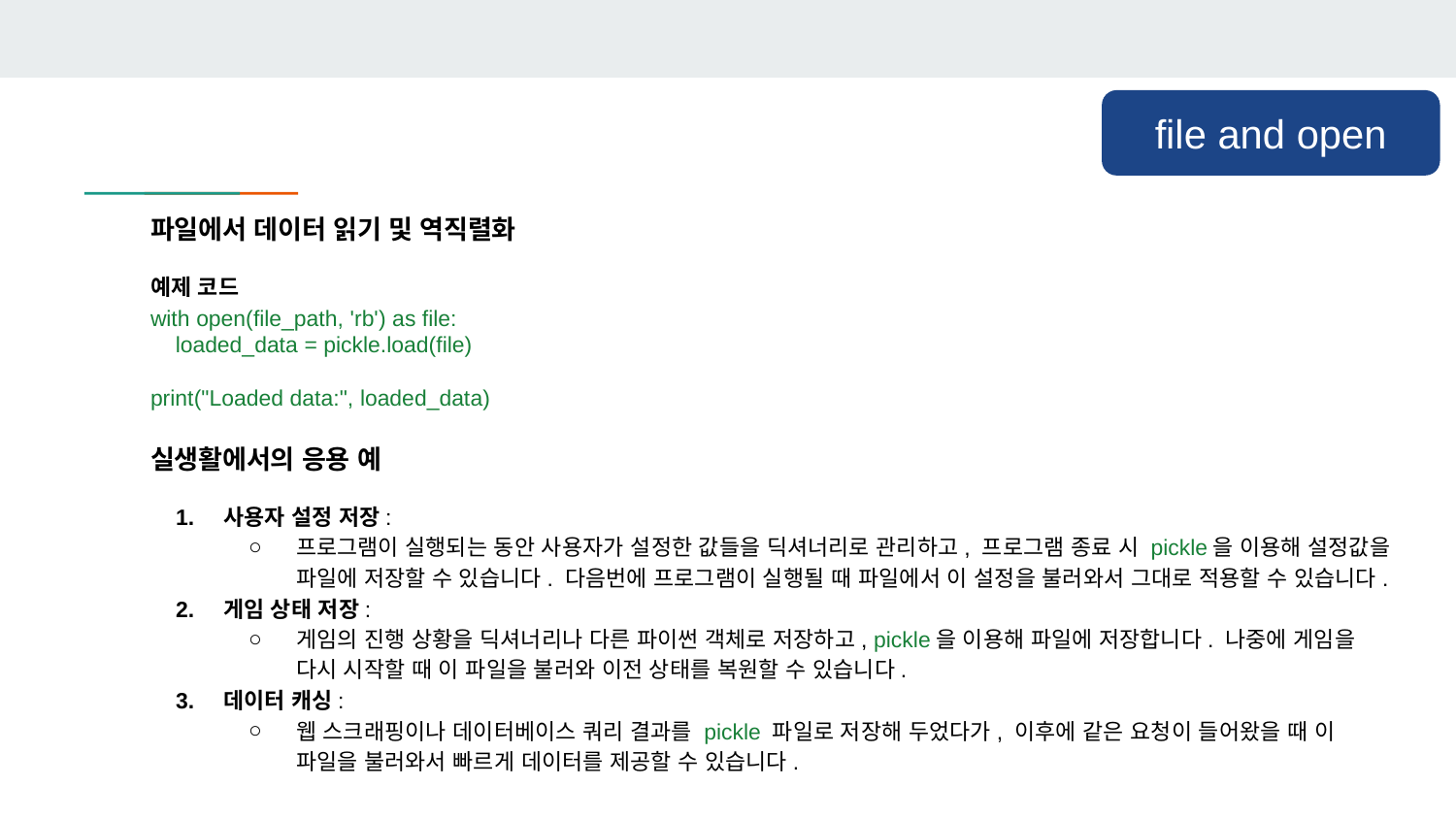

file and open
파일에서 데이터 읽기 및 역직렬화
예제 코드
with open(file_path, 'rb') as file:
    loaded_data = pickle.load(file)

print("Loaded data:", loaded_data)
실생활에서의 응용 예
사용자 설정 저장:
프로그램이 실행되는 동안 사용자가 설정한 값들을 딕셔너리로 관리하고, 프로그램 종료 시 pickle을 이용해 설정값을 파일에 저장할 수 있습니다. 다음번에 프로그램이 실행될 때 파일에서 이 설정을 불러와서 그대로 적용할 수 있습니다.
게임 상태 저장:
게임의 진행 상황을 딕셔너리나 다른 파이썬 객체로 저장하고, pickle을 이용해 파일에 저장합니다. 나중에 게임을 다시 시작할 때 이 파일을 불러와 이전 상태를 복원할 수 있습니다.
데이터 캐싱:
웹 스크래핑이나 데이터베이스 쿼리 결과를 pickle 파일로 저장해 두었다가, 이후에 같은 요청이 들어왔을 때 이 파일을 불러와서 빠르게 데이터를 제공할 수 있습니다.